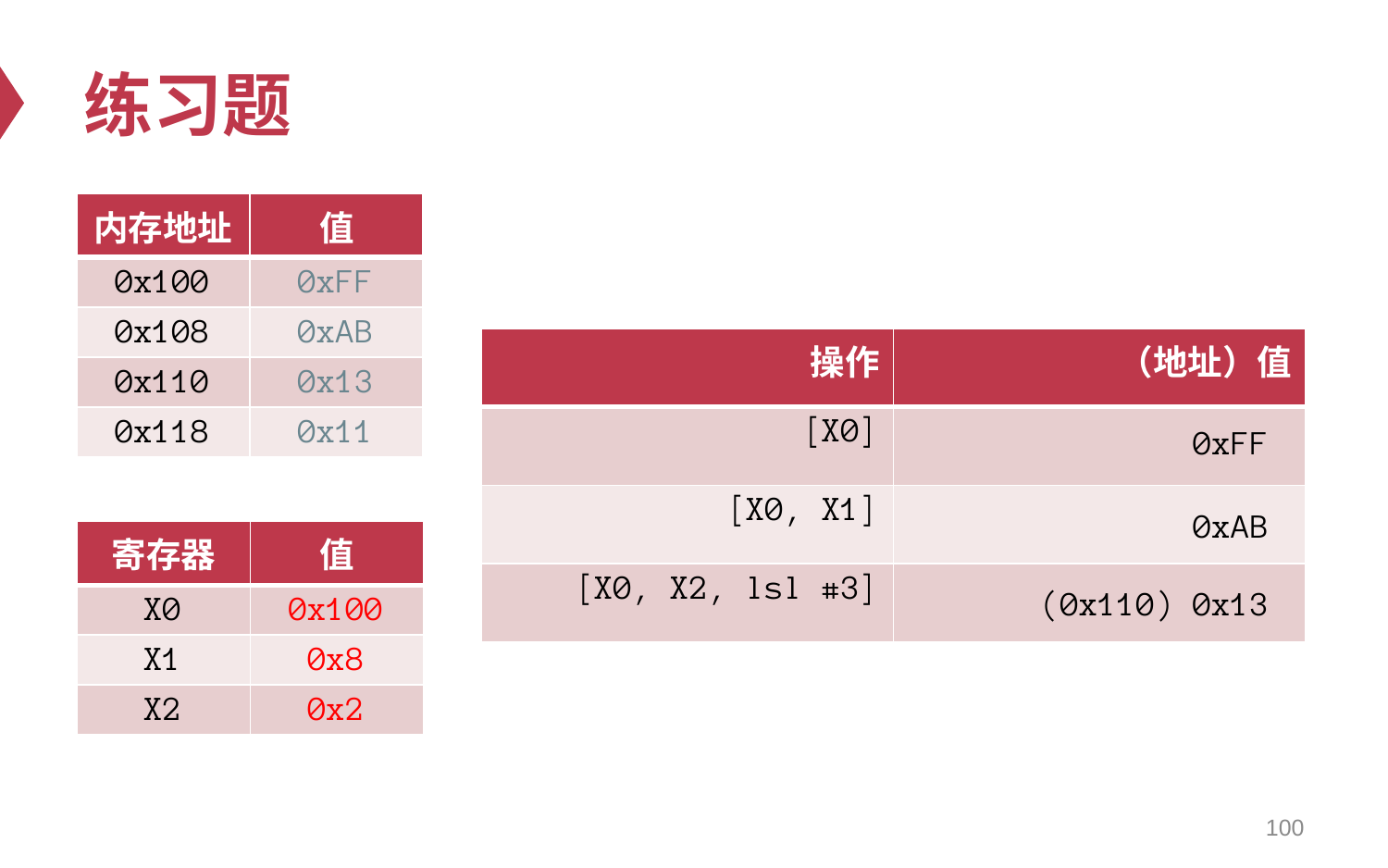

# 练习题
| 内存地址 | 值 |
| --- | --- |
| 0x100 | 0xFF |
| 0x108 | 0xAB |
| 0x110 | 0x13 |
| 0x118 | 0x11 |
| 操作 | （地址）值 |
| --- | --- |
| [X0] |  |
| [X0, X1] |  |
| [X0, X2, lsl #3] |  |
0xFF
0xAB
| 寄存器 | 值 |
| --- | --- |
| X0 | 0x100 |
| X1 | 0x8 |
| X2 | 0x2 |
(0x110) 0x13
100